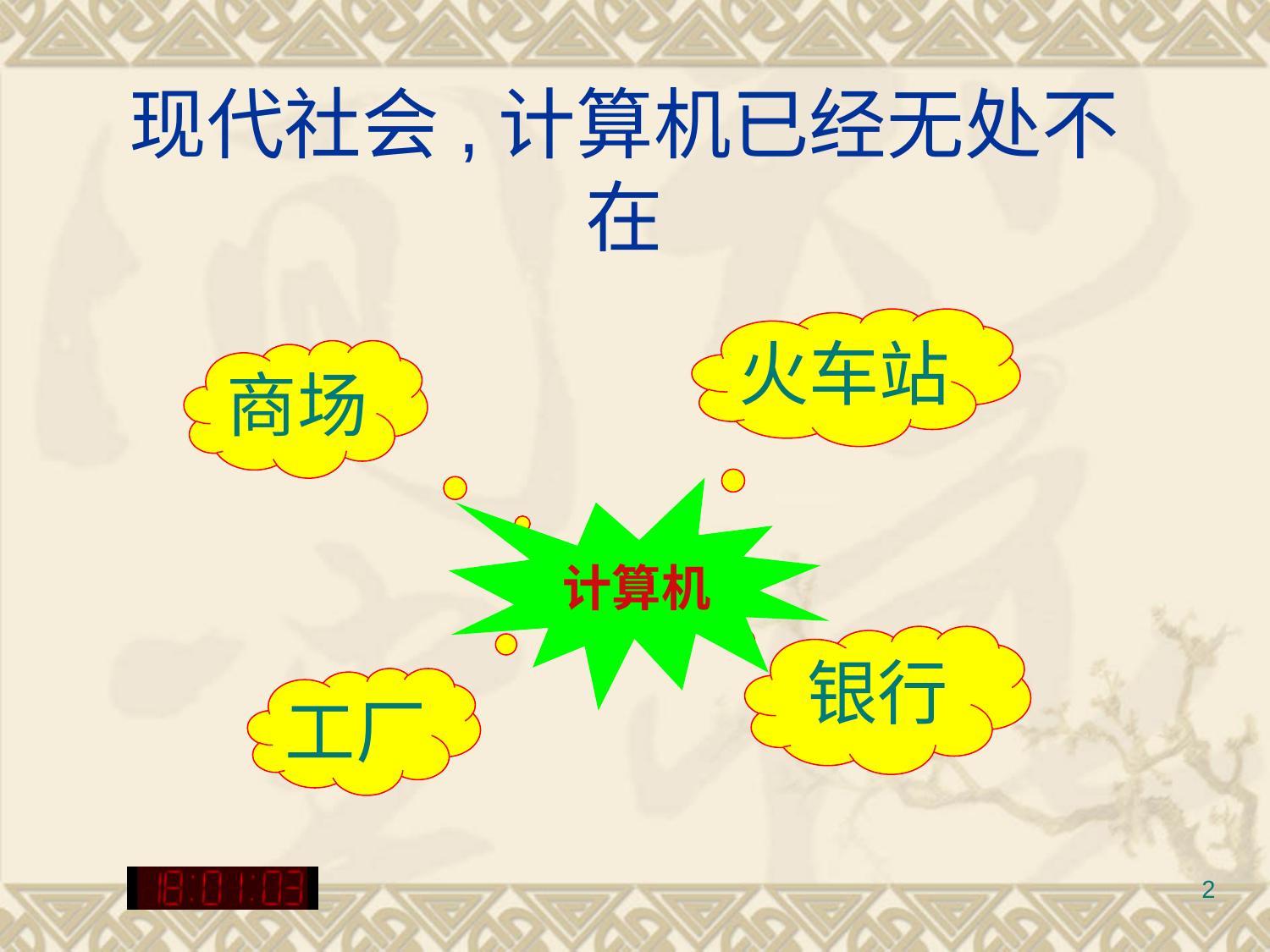

# 现代社会,计算机已经无处不在
火车站
商场
计算机
银行
工厂
2